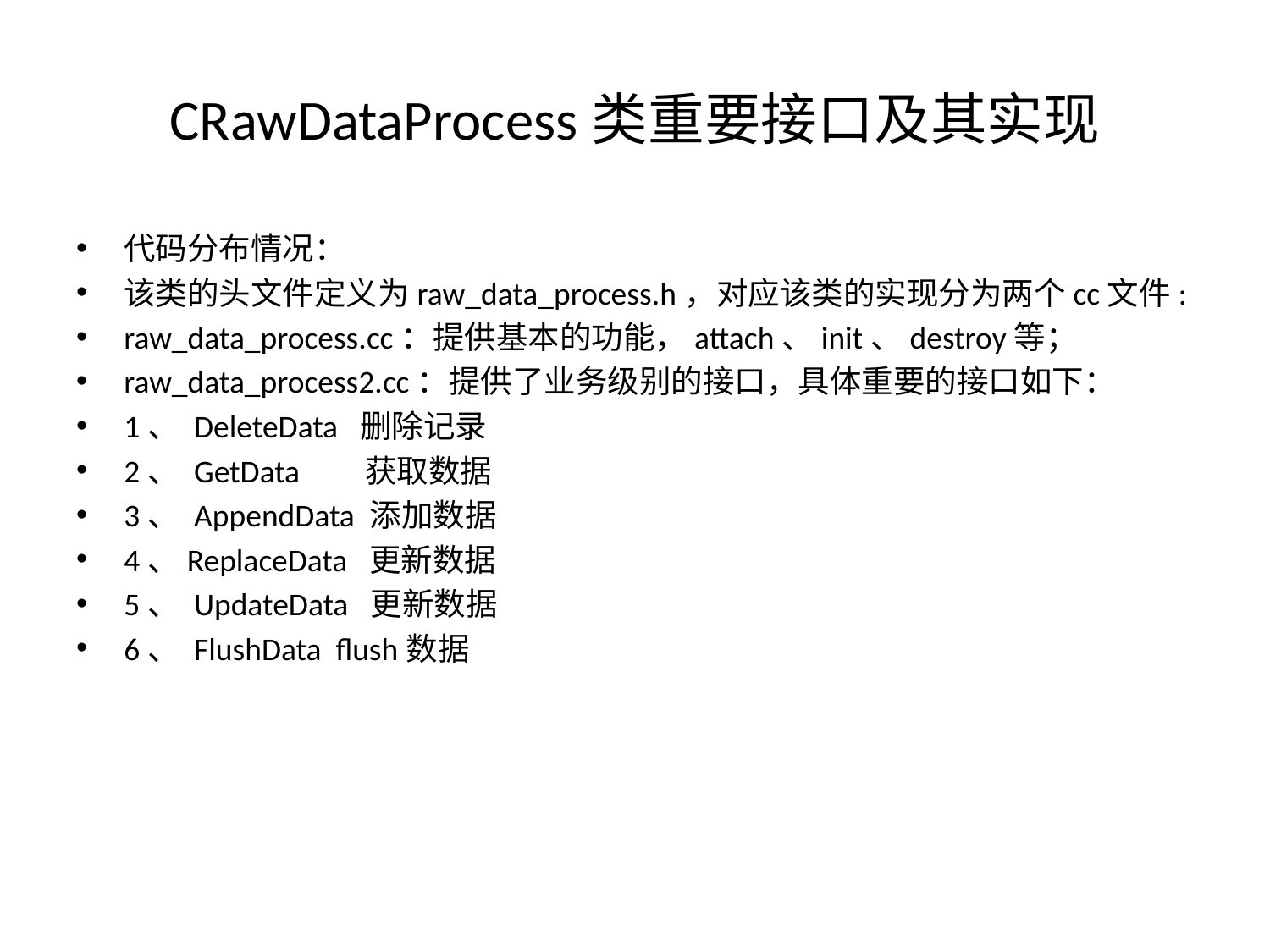

# CRawDataProcess类重要接口及其实现
代码分布情况：
该类的头文件定义为raw_data_process.h，对应该类的实现分为两个cc文件:
raw_data_process.cc：提供基本的功能，attach、init、destroy等；
raw_data_process2.cc：提供了业务级别的接口，具体重要的接口如下：
1、 DeleteData  删除记录
2、 GetData        获取数据
3、 AppendData 添加数据
4、ReplaceData  更新数据
5、 UpdateData  更新数据
6、 FlushData  flush数据